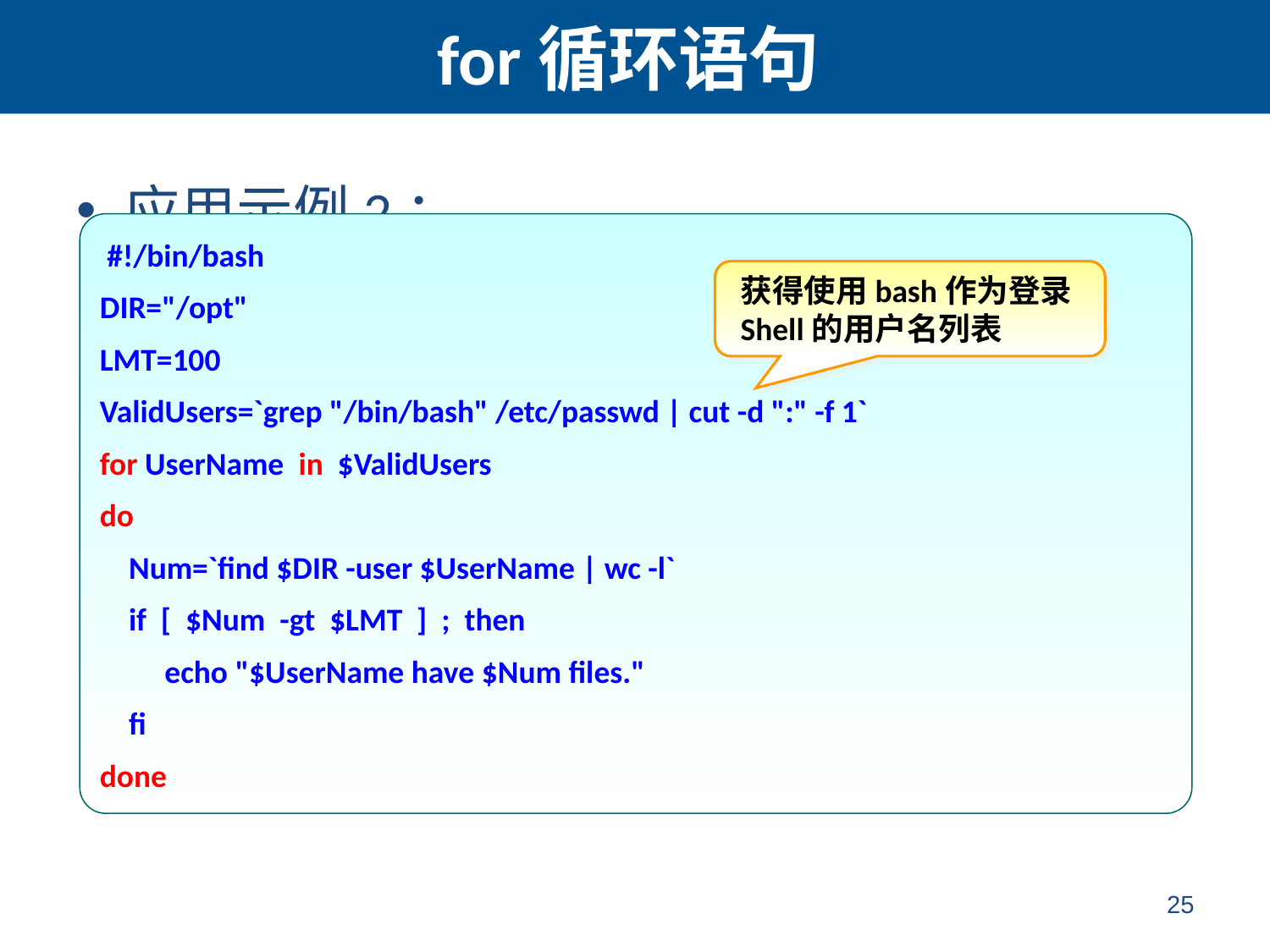

# for循环语句
应用示例2：
对于使用“/bin/bash”作为登录Shell的系统用户，检查他们在“/opt”目录中拥有的子目录或文件数量，如果超过100个，则列出具体个数及对应的用户帐号
 #!/bin/bash
DIR="/opt"
LMT=100
ValidUsers=`grep "/bin/bash" /etc/passwd | cut -d ":" -f 1`
for UserName  in  $ValidUsers
do
    Num=`find $DIR -user $UserName | wc -l`
    if  [  $Num  -gt  $LMT  ]  ;  then
         echo "$UserName have $Num files."
    fi
done
获得使用bash作为登录Shell的用户名列表
25